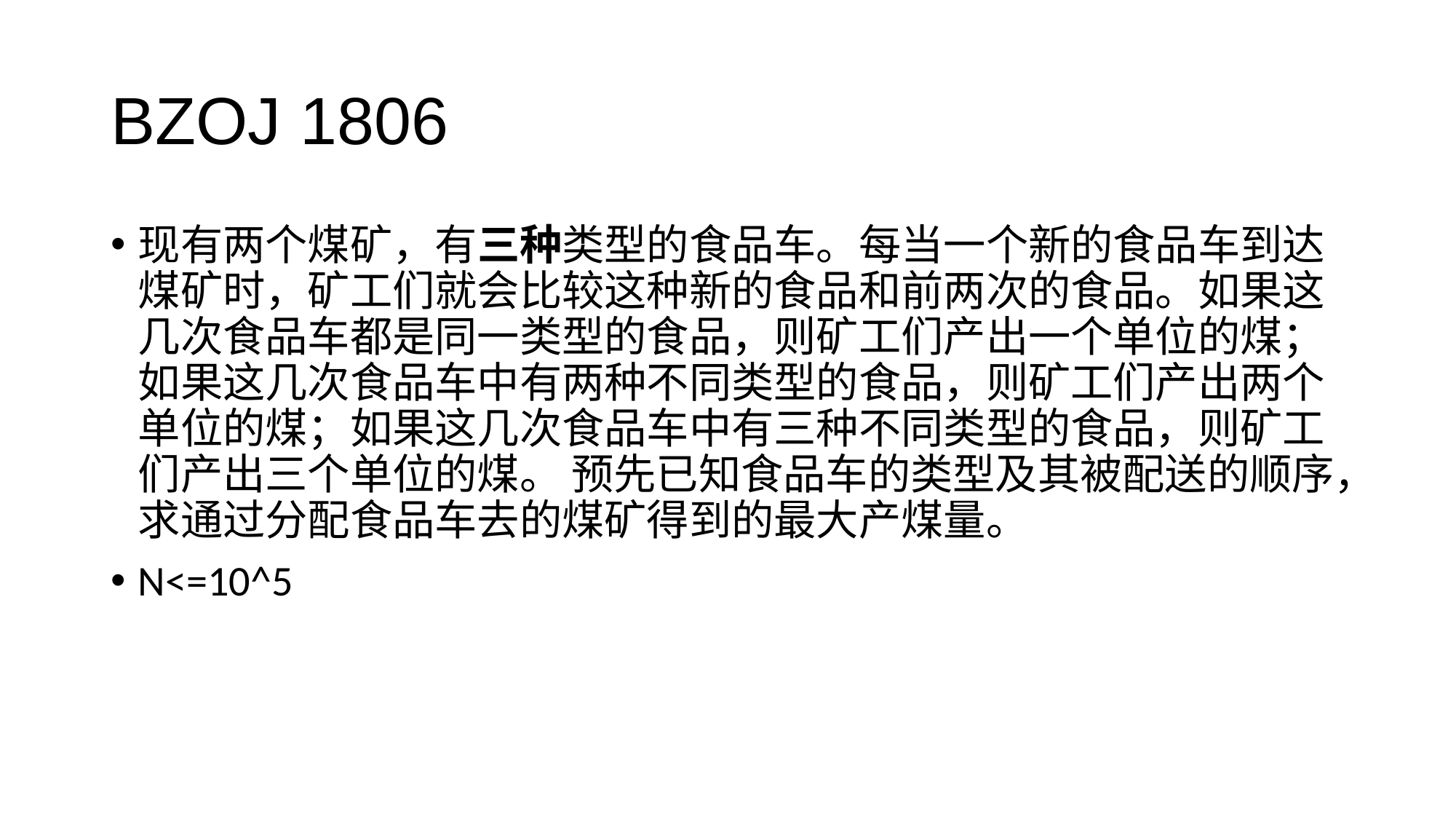

# BZOJ 1806
现有两个煤矿，有三种类型的食品车。每当一个新的食品车到达煤矿时，矿工们就会比较这种新的食品和前两次的食品。如果这几次食品车都是同一类型的食品，则矿工们产出一个单位的煤； 如果这几次食品车中有两种不同类型的食品，则矿工们产出两个单位的煤；如果这几次食品车中有三种不同类型的食品，则矿工们产出三个单位的煤。 预先已知食品车的类型及其被配送的顺序，求通过分配食品车去的煤矿得到的最大产煤量。
N<=10^5